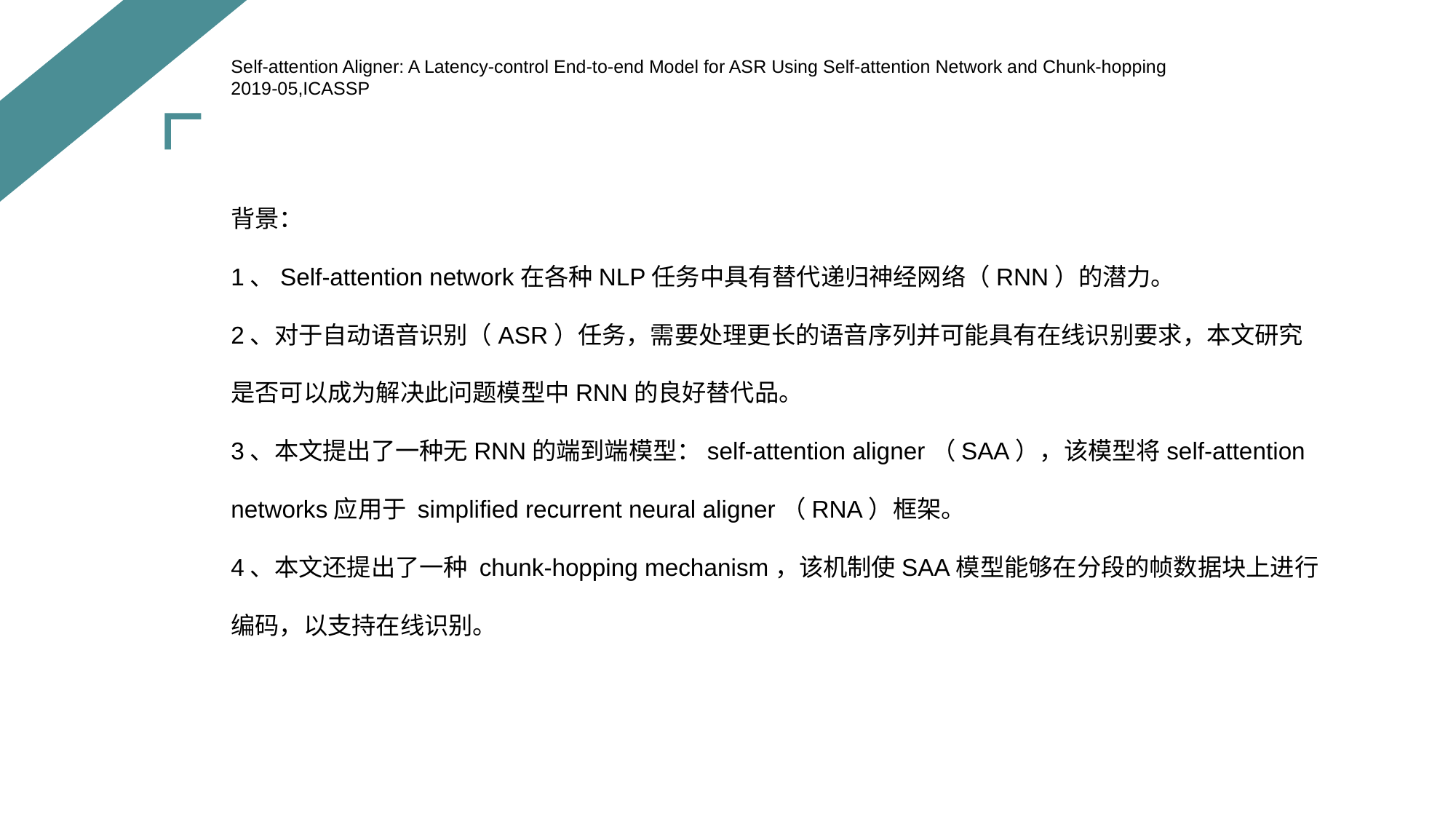

Self-attention Aligner: A Latency-control End-to-end Model for ASR Using Self-attention Network and Chunk-hopping
2019-05,ICASSP

背景：
1、Self-attention network在各种NLP任务中具有替代递归神经网络（RNN）的潜力。
2、对于自动语音识别（ASR）任务，需要处理更长的语音序列并可能具有在线识别要求，本文研究是否可以成为解决此问题模型中RNN的良好替代品。
3、本文提出了一种无RNN的端到端模型：self-attention aligner（SAA），该模型将self-attention networks应用于 simplified recurrent neural aligner（RNA）框架。
4、本文还提出了一种 chunk-hopping mechanism，该机制使SAA模型能够在分段的帧数据块上进行编码，以支持在线识别。